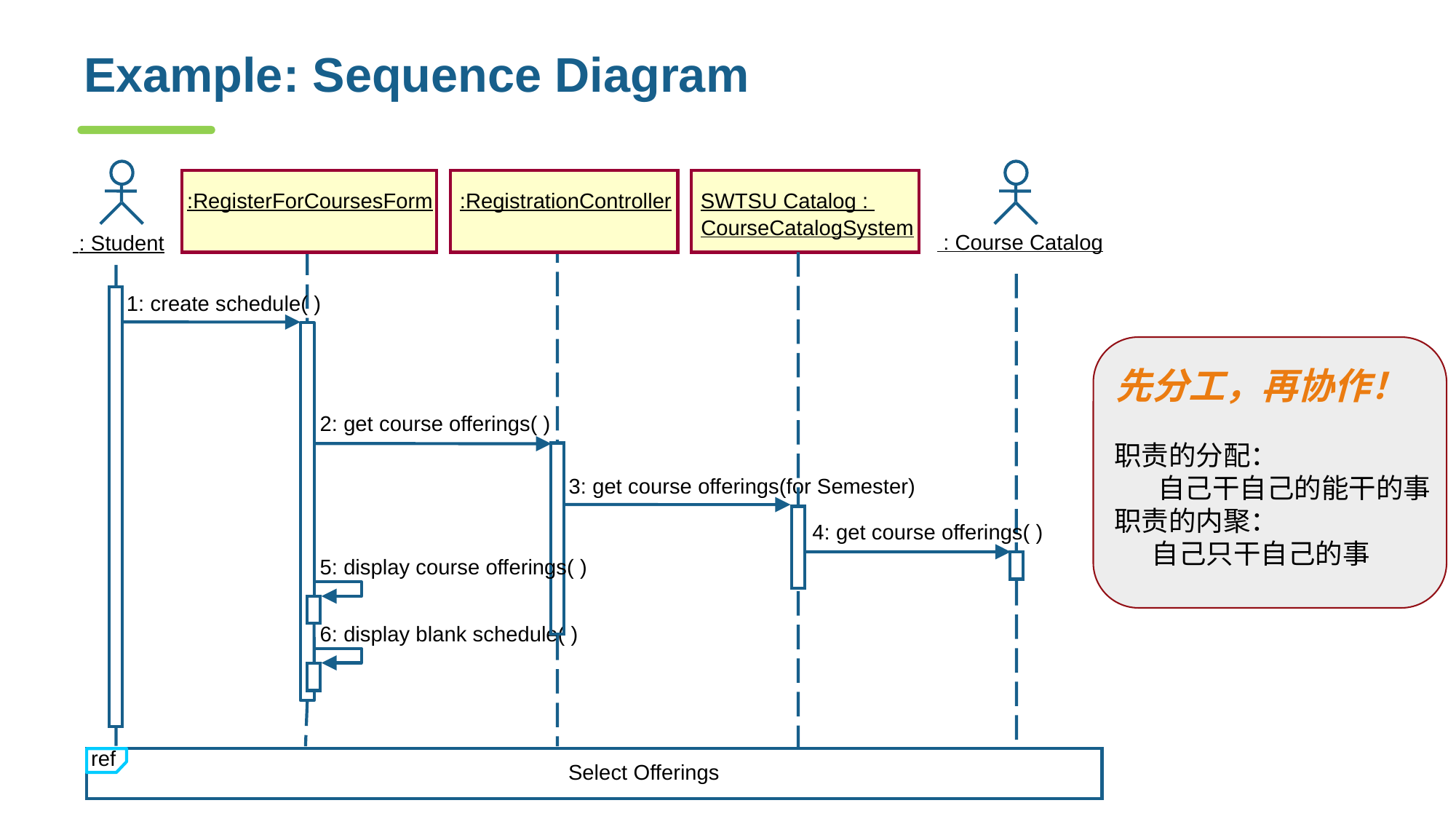

# Example: Sequence Diagram

:RegisterForCoursesForm
:RegistrationController
SWTSU Catalog :
CourseCatalogSystem
 : Course Catalog
 : Student

1: create schedule( )

先分工，再协作！
2: get course offerings( )
职责的分配：
      自己干自己的能干的事
职责的内聚：
     自己只干自己的事

3: get course offerings(for Semester)

4: get course offerings( )

5: display course offerings( )

6: display blank schedule( )

ref
Select Offerings
162